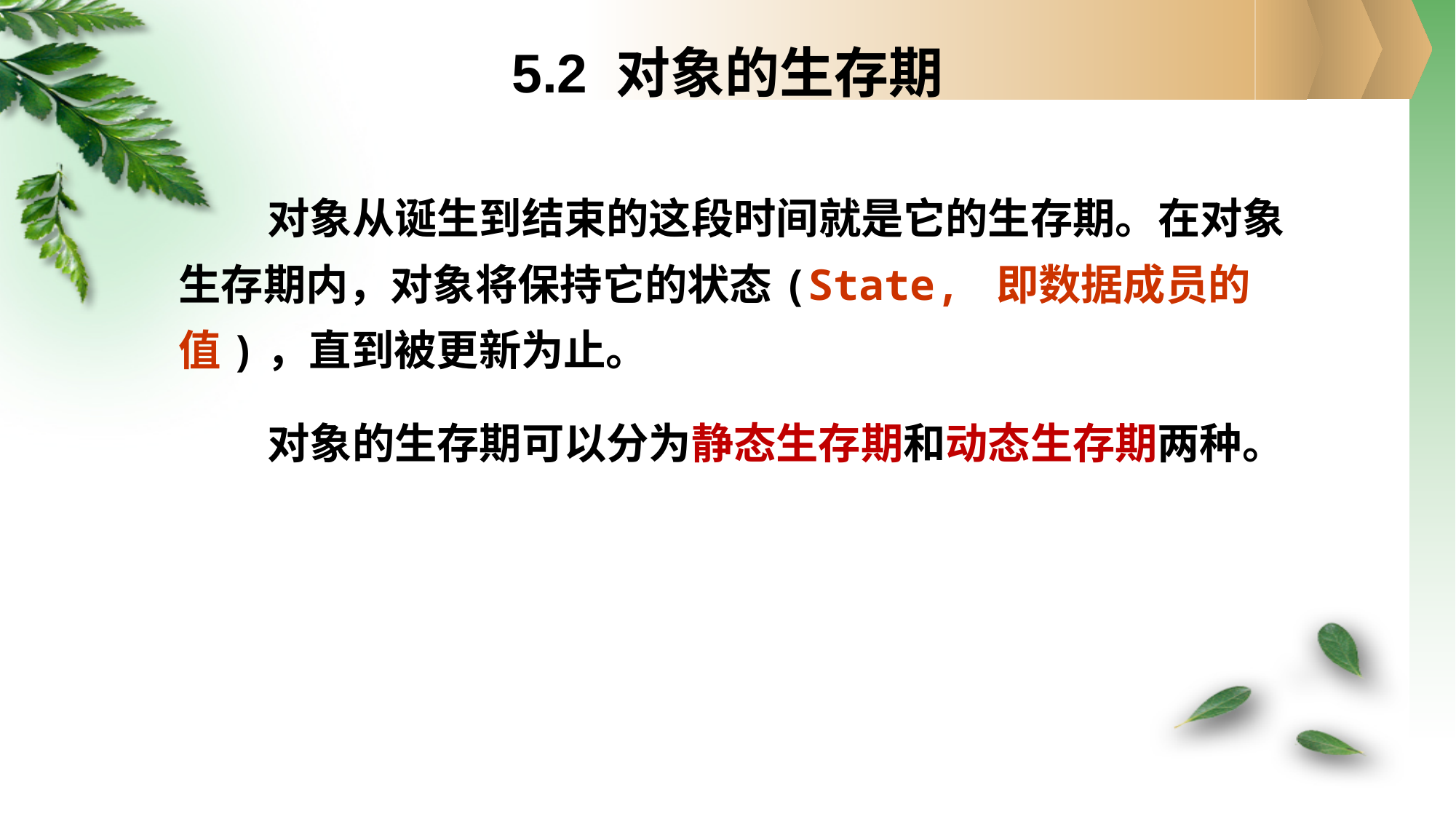

# 5.2 对象的生存期
对象从诞生到结束的这段时间就是它的生存期。在对象生存期内，对象将保持它的状态(State, 即数据成员的值)，直到被更新为止。
对象的生存期可以分为静态生存期和动态生存期两种。